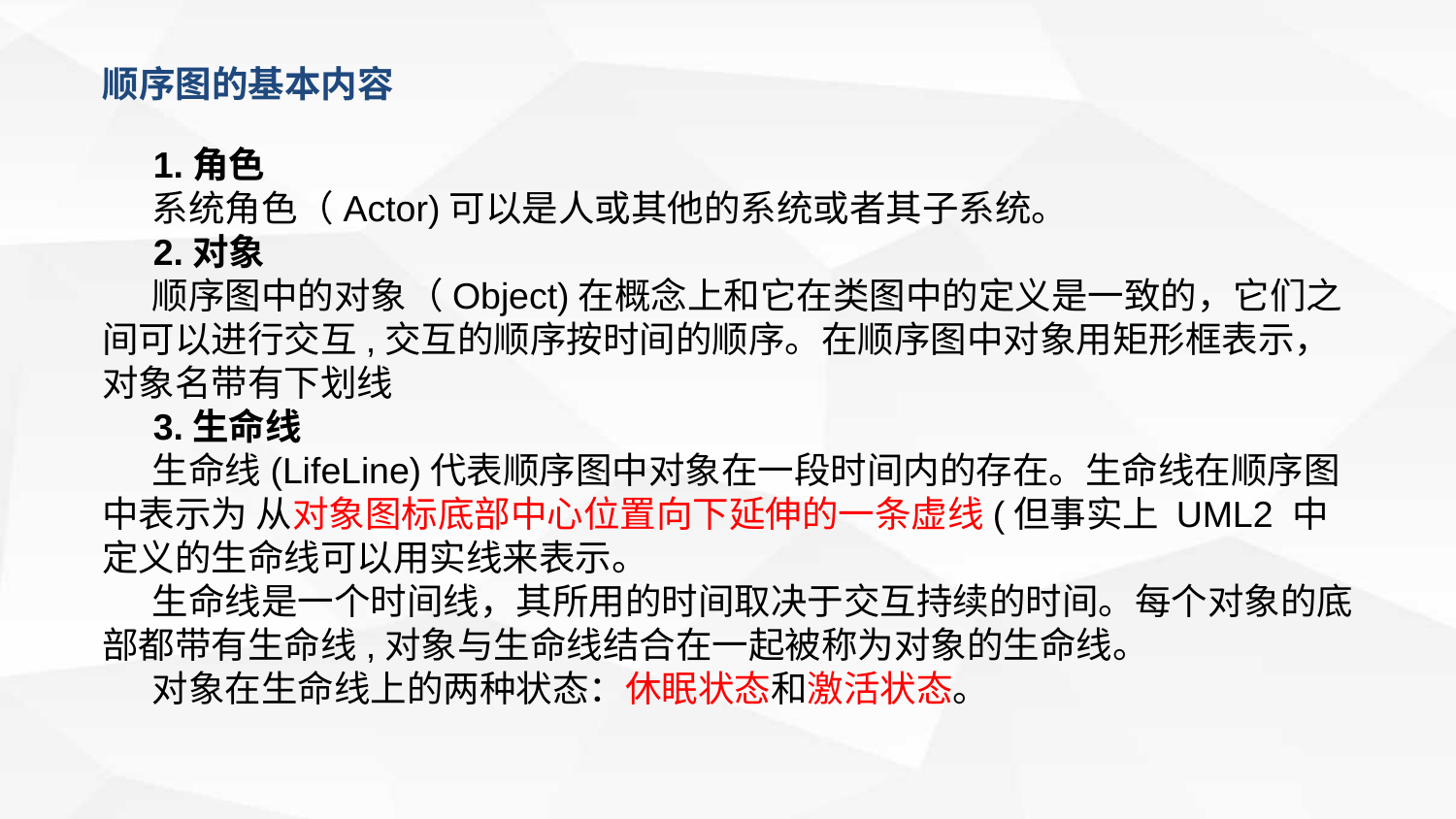

顺序图的基本内容
     1.角色
     系统角色（Actor)可以是人或其他的系统或者其子系统。
     2.对象
     顺序图中的对象（Object)在概念上和它在类图中的定义是一致的，它们之间可以进行交互,交互的顺序按时间的顺序。在顺序图中对象用矩形框表示，对象名带有下划线
     3.生命线
     生命线(LifeLine)代表顺序图中对象在一段时间内的存在。生命线在顺序图中表示为 从对象图标底部中心位置向下延伸的一条虚线(但事实上 UML2 中定义的生命线可以用实线来表示。
     生命线是一个时间线，其所用的时间取决于交互持续的时间。每个对象的底部都带有生命线,对象与生命线结合在一起被称为对象的生命线。
     对象在生命线上的两种状态：休眠状态和激活状态。